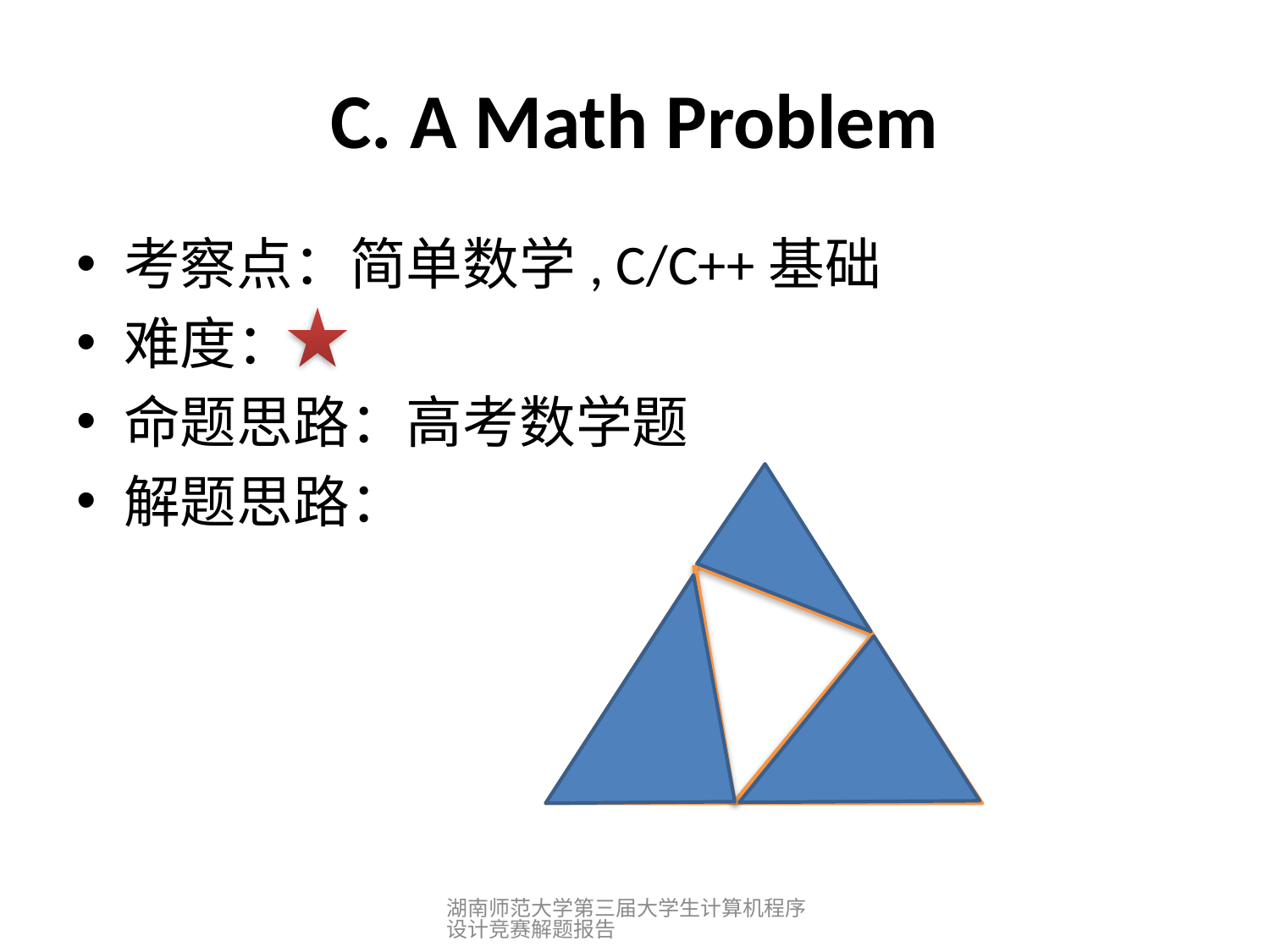

# C. A Math Problem
考察点：简单数学, C/C++基础
难度：
命题思路：高考数学题
解题思路：

湖南师范大学第三届大学生计算机程序设计竞赛解题报告